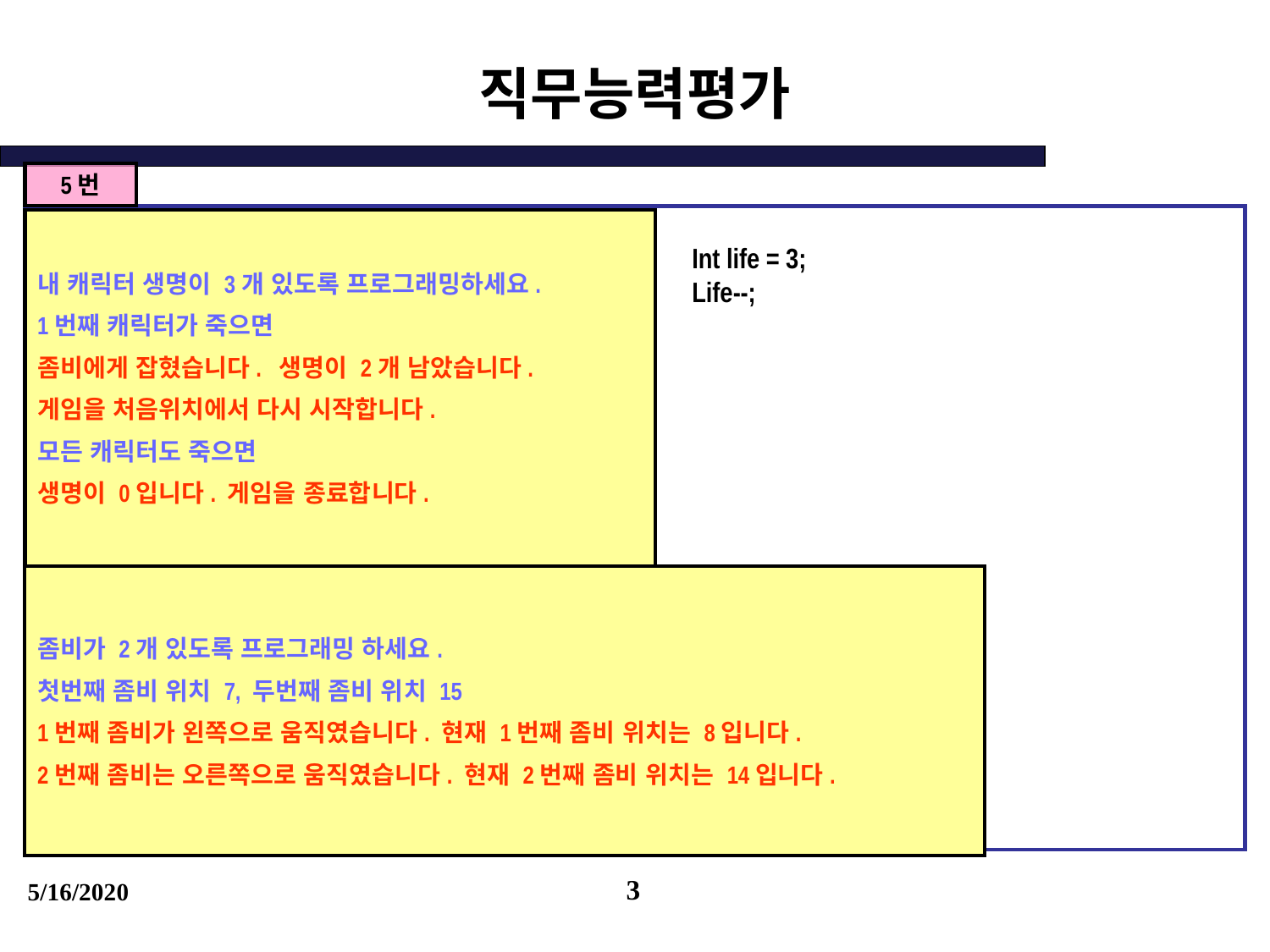

# 직무능력평가
5번
내 캐릭터 생명이 3개 있도록 프로그래밍하세요.
1번째 캐릭터가 죽으면
좀비에게 잡혔습니다.  생명이 2개 남았습니다.
게임을 처음위치에서 다시 시작합니다.
모든 캐릭터도 죽으면
생명이 0입니다. 게임을 종료합니다.
Int life = 3;
Life--;
좀비가 2개 있도록 프로그래밍 하세요.
첫번째 좀비 위치 7, 두번째 좀비 위치 15
1번째 좀비가 왼쪽으로 움직였습니다. 현재 1번째 좀비 위치는 8입니다.
2번째 좀비는 오른쪽으로 움직였습니다. 현재 2번째 좀비 위치는 14입니다.
3
5/16/2020